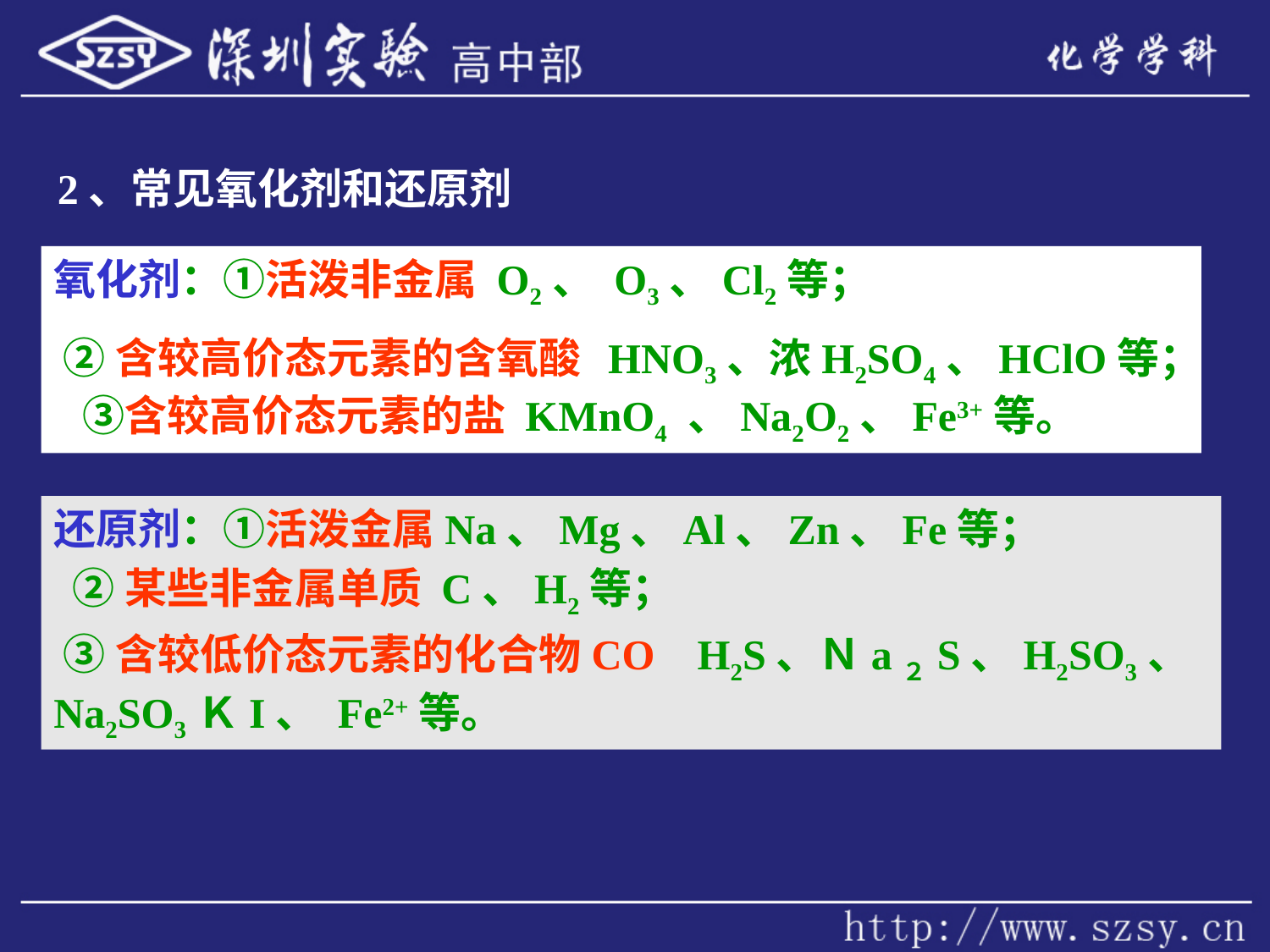

2、常见氧化剂和还原剂
氧化剂：①活泼非金属 O2、 O3、Cl2等；
 ②含较高价态元素的含氧酸   HNO3、浓H2SO4、HClO等；   ③含较高价态元素的盐 KMnO4 、Na2O2、Fe3+等。
还原剂：①活泼金属Na、Mg、Al、Zn、Fe等；
  ②某些非金属单质 C、H2等；
 ③含较低价态元素的化合物CO    H2S、Ｎa２S、H2SO3、 Na2SO3ＫI、 Fe2+等。